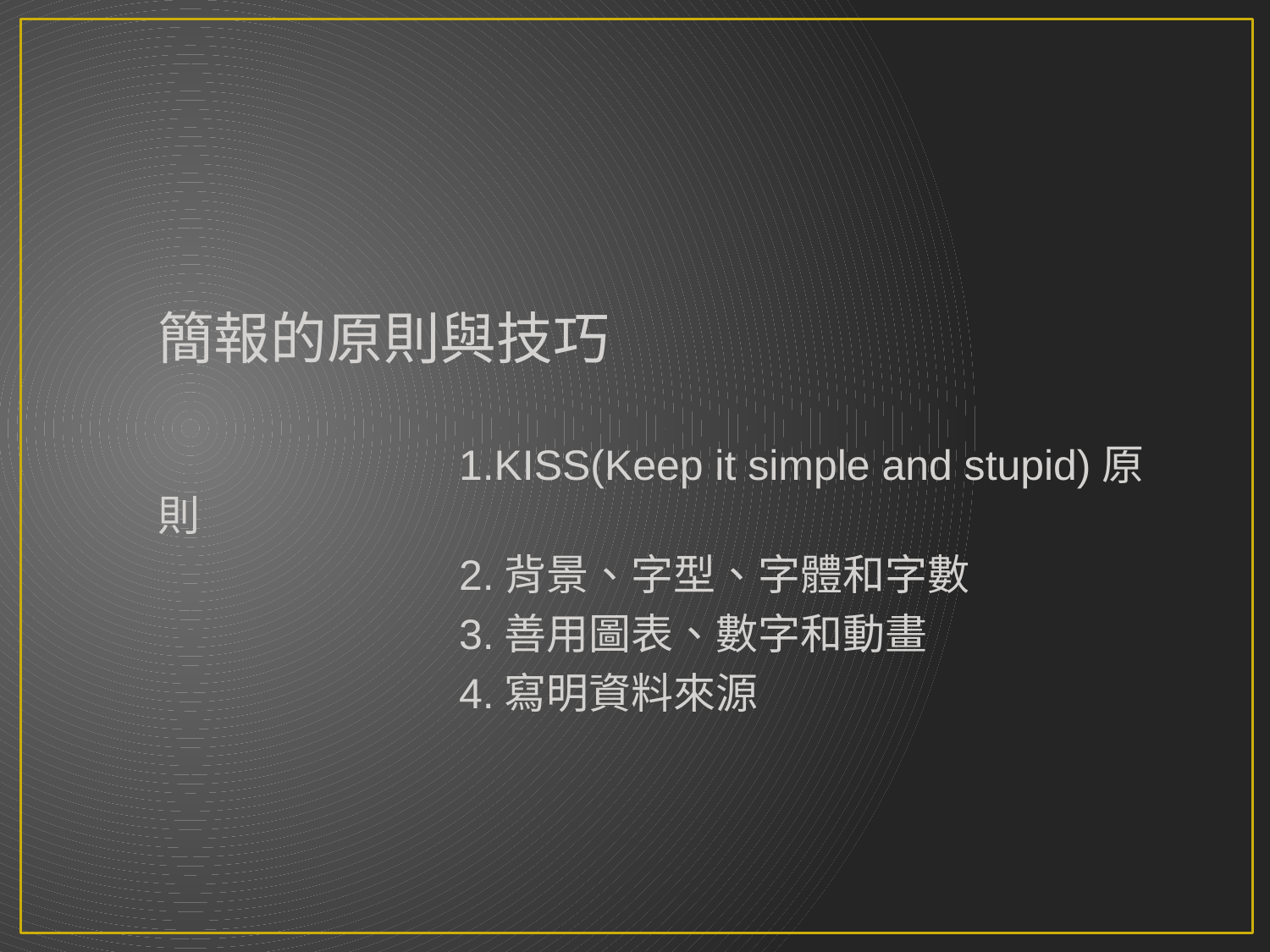

#
簡報的原則與技巧

   		    1.KISS(Keep it simple and stupid)原則
		    2.背景、字型、字體和字數
		    3.善用圖表、數字和動畫
		    4.寫明資料來源